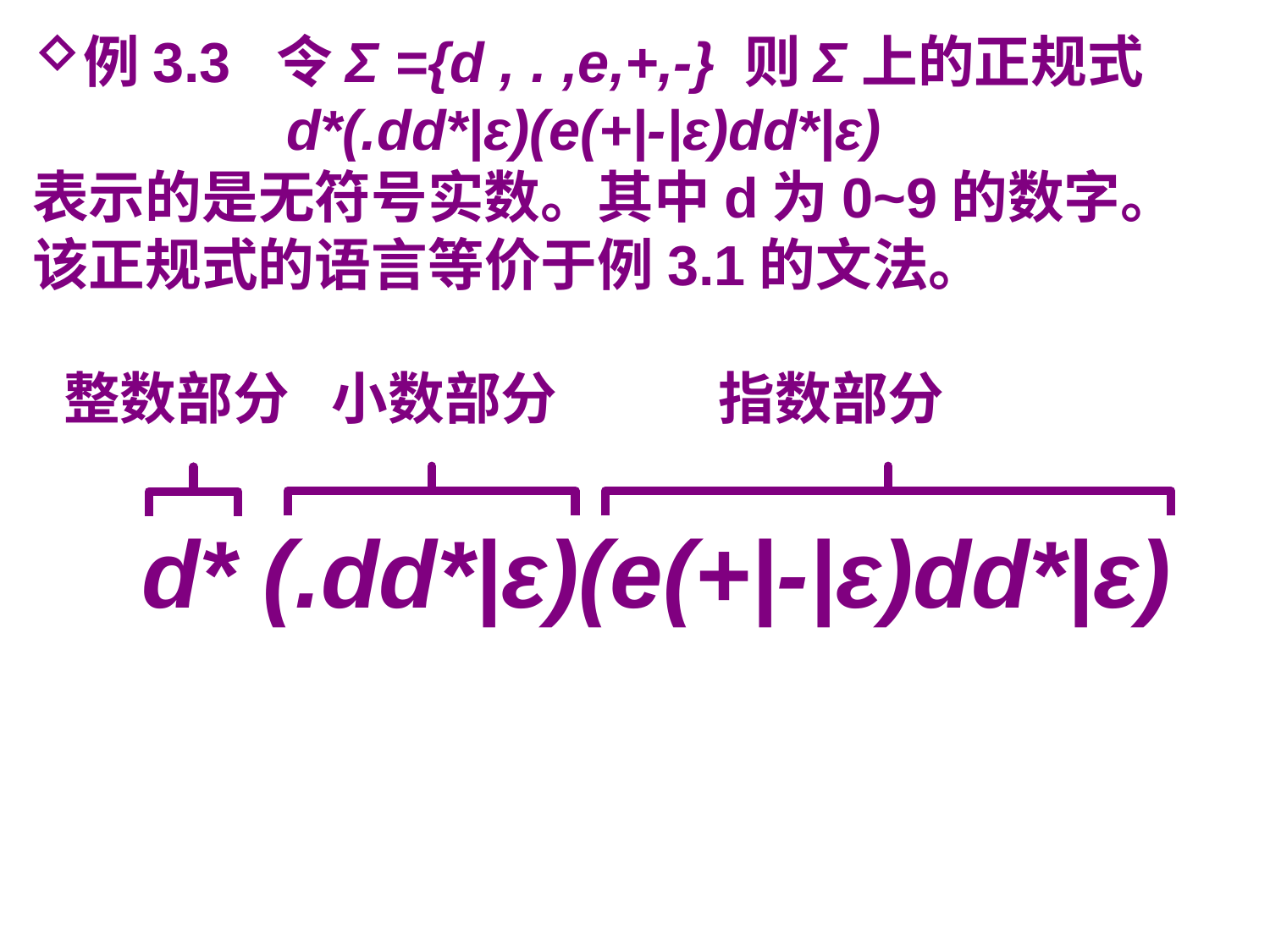

例3.3  令Σ ={d , . ,e,+,-} 则Σ上的正规式
		d*(.dd*|ε)(e(+|-|ε)dd*|ε)
表示的是无符号实数。其中d为0~9的数字。
该正规式的语言等价于例3.1的文法。

整数部分
小数部分
指数部分

d* (.dd*|ε)(e(+|-|ε)dd*|ε)